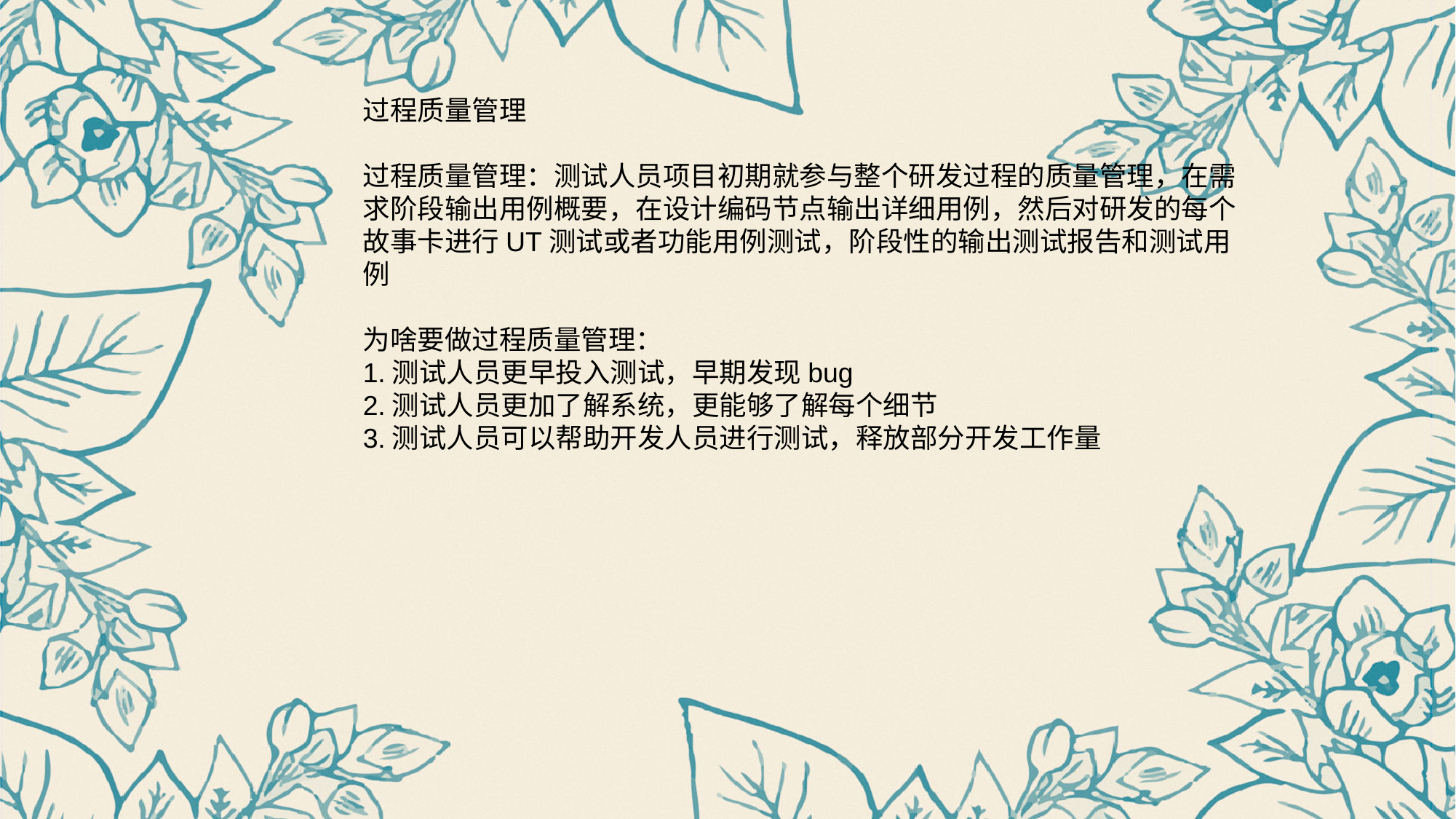

过程质量管理

过程质量管理：测试人员项目初期就参与整个研发过程的质量管理，在需求阶段输出用例概要，在设计编码节点输出详细用例，然后对研发的每个故事卡进行UT测试或者功能用例测试，阶段性的输出测试报告和测试用例

为啥要做过程质量管理：
1.测试人员更早投入测试，早期发现bug
2.测试人员更加了解系统，更能够了解每个细节
3.测试人员可以帮助开发人员进行测试，释放部分开发工作量